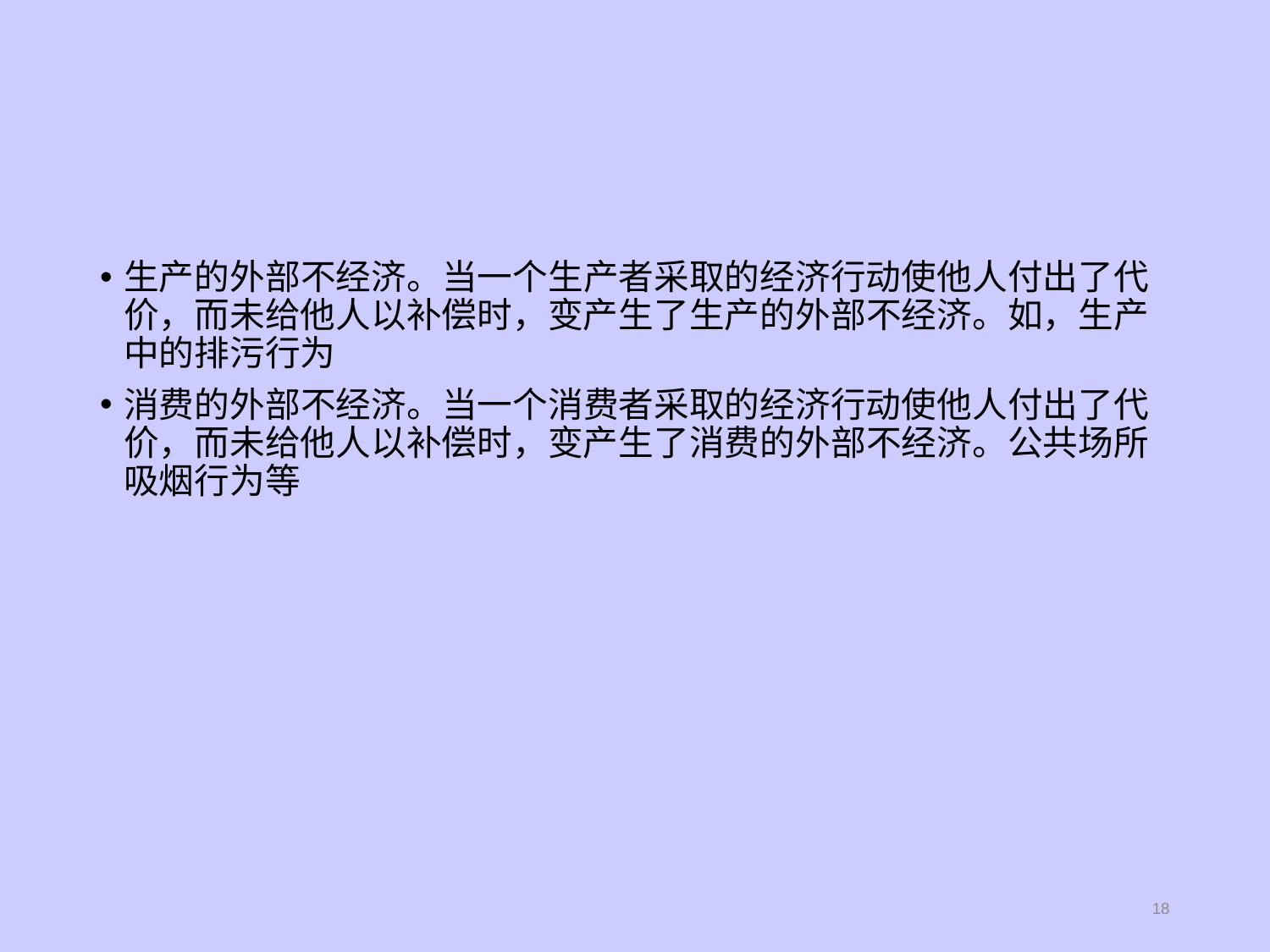

#
生产的外部不经济。当一个生产者采取的经济行动使他人付出了代价，而未给他人以补偿时，变产生了生产的外部不经济。如，生产中的排污行为
消费的外部不经济。当一个消费者采取的经济行动使他人付出了代价，而未给他人以补偿时，变产生了消费的外部不经济。公共场所吸烟行为等

18